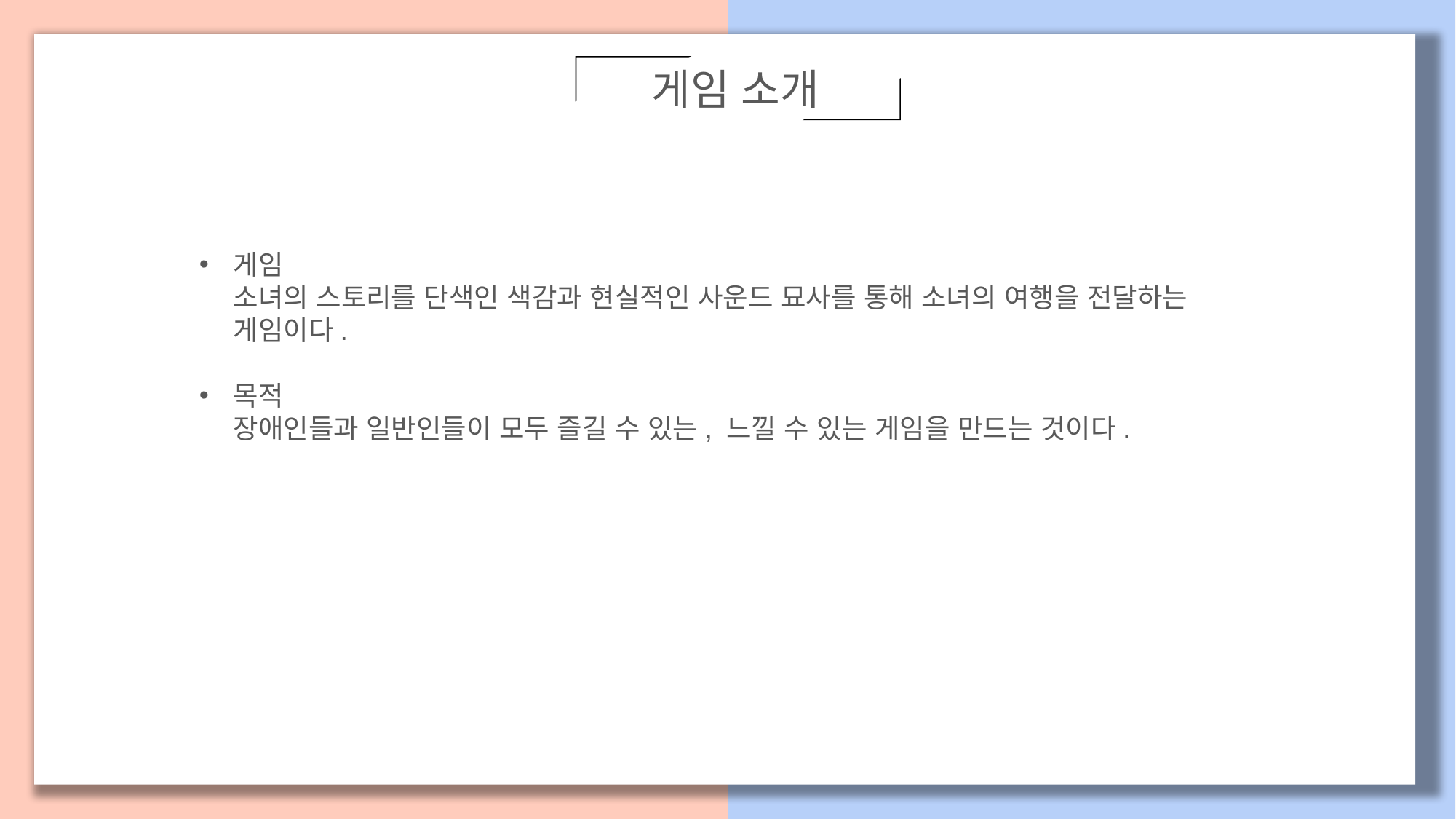

게임 소개

게임
소녀의 스토리를 단색인 색감과 현실적인 사운드 묘사를 통해 소녀의 여행을 전달하는 게임이다.

목적
장애인들과 일반인들이 모두 즐길 수 있는, 느낄 수 있는 게임을 만드는 것이다.